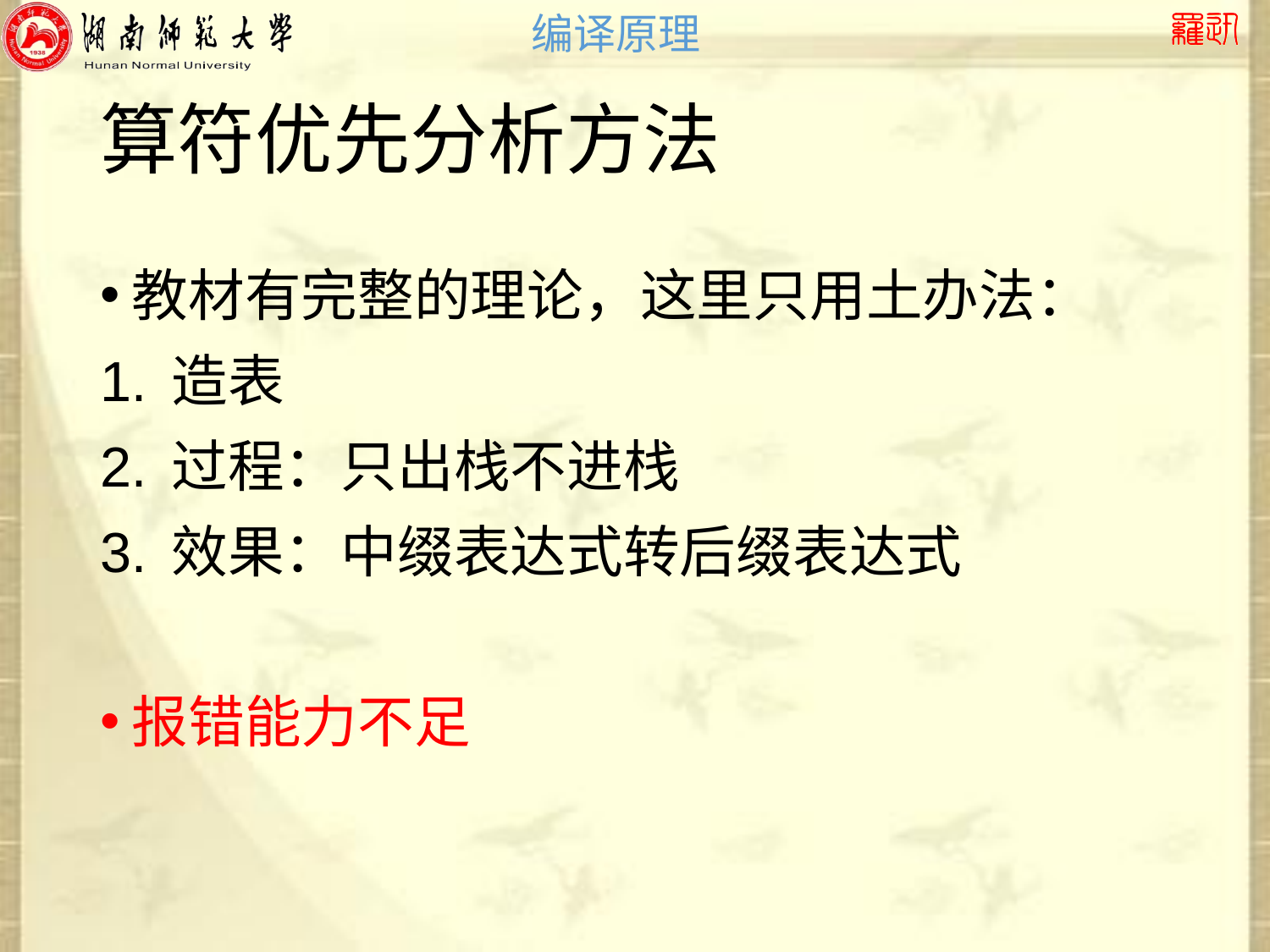

# 算符优先分析方法
教材有完整的理论，这里只用土办法：
造表
过程：只出栈不进栈
效果：中缀表达式转后缀表达式

报错能力不足